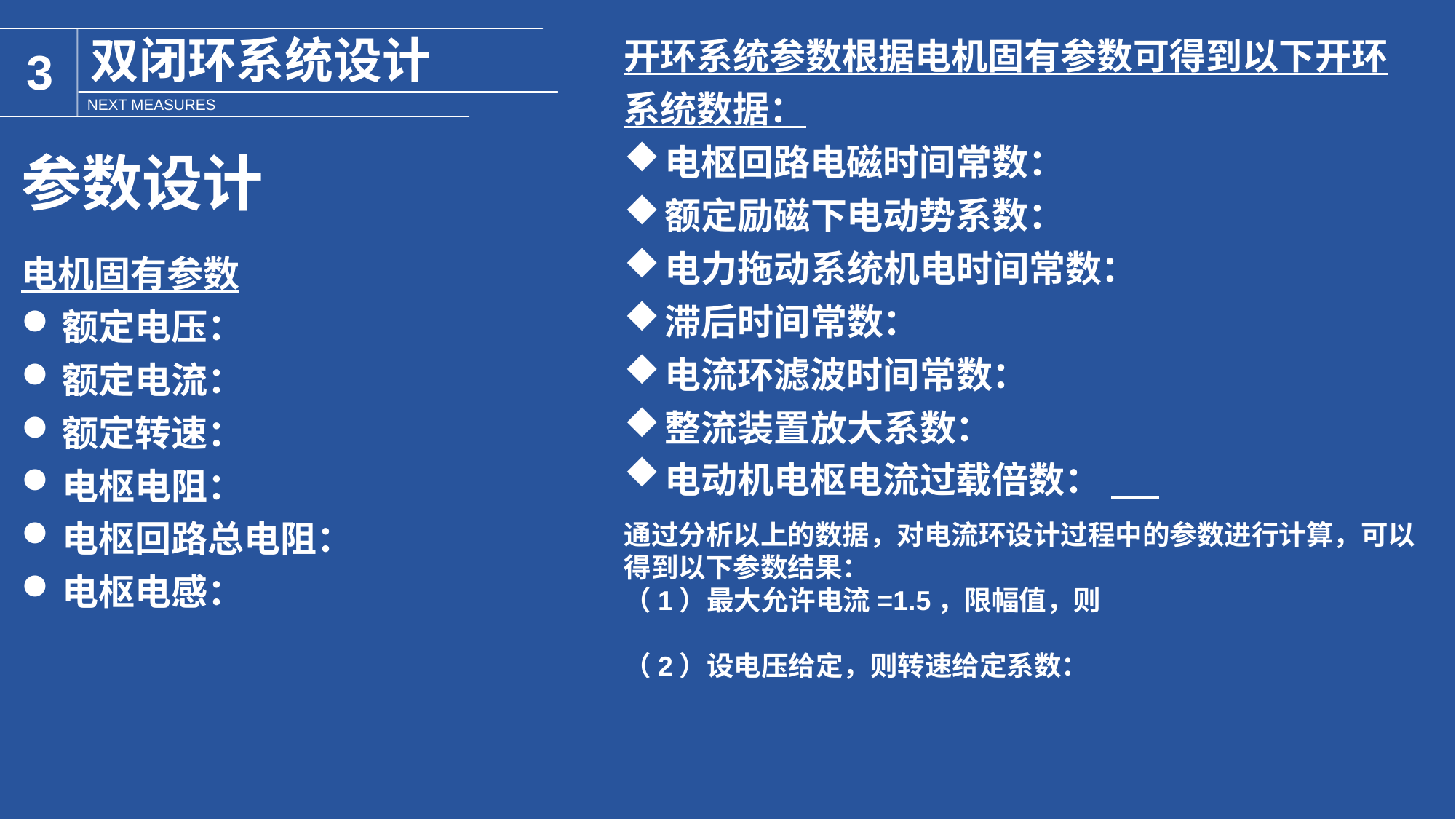

开环系统参数根据电机固有参数可得到以下开环系统数据：
电枢回路电磁时间常数：
额定励磁下电动势系数：
电力拖动系统机电时间常数：
滞后时间常数：
电流环滤波时间常数：
整流装置放大系数：
电动机电枢电流过载倍数：

参数设计

电机固有参数
额定电压：
额定电流：
额定转速：
电枢电阻：
电枢回路总电阻：
电枢电感：

通过分析以上的数据，对电流环设计过程中的参数进行计算，可以得到以下参数结果：
（1）最大允许电流=1.5，限幅值，则

（2）设电压给定，则转速给定系数：